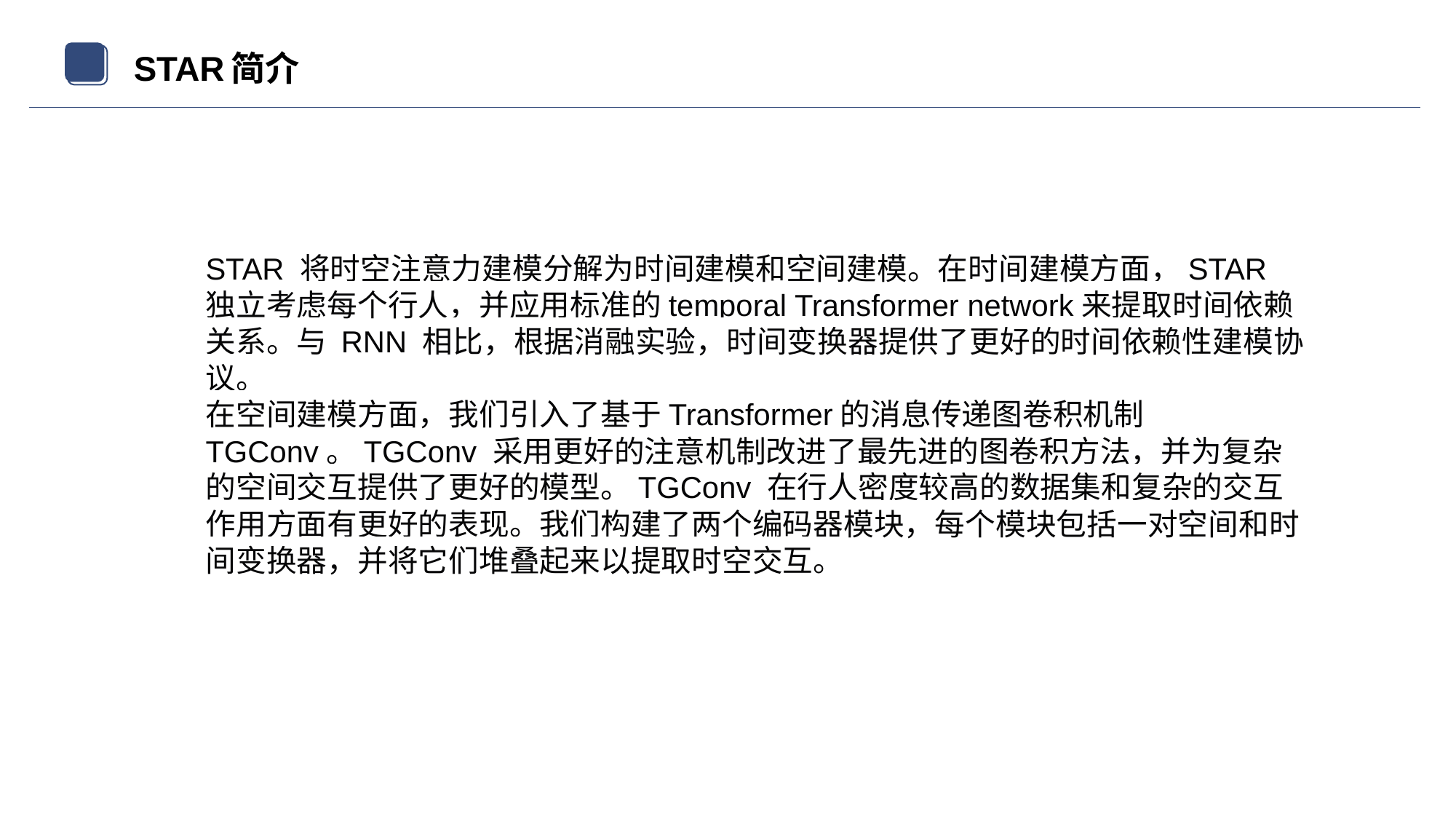

STAR简介
STAR 将时空注意力建模分解为时间建模和空间建模。在时间建模方面，STAR 独立考虑每个行人，并应用标准的temporal Transformer network来提取时间依赖关系。与 RNN 相比，根据消融实验，时间变换器提供了更好的时间依赖性建模协议。
在空间建模方面，我们引入了基于Transformer的消息传递图卷积机制 TGConv。TGConv 采用更好的注意机制改进了最先进的图卷积方法，并为复杂的空间交互提供了更好的模型。TGConv 在行人密度较高的数据集和复杂的交互作用方面有更好的表现。我们构建了两个编码器模块，每个模块包括一对空间和时间变换器，并将它们堆叠起来以提取时空交互。